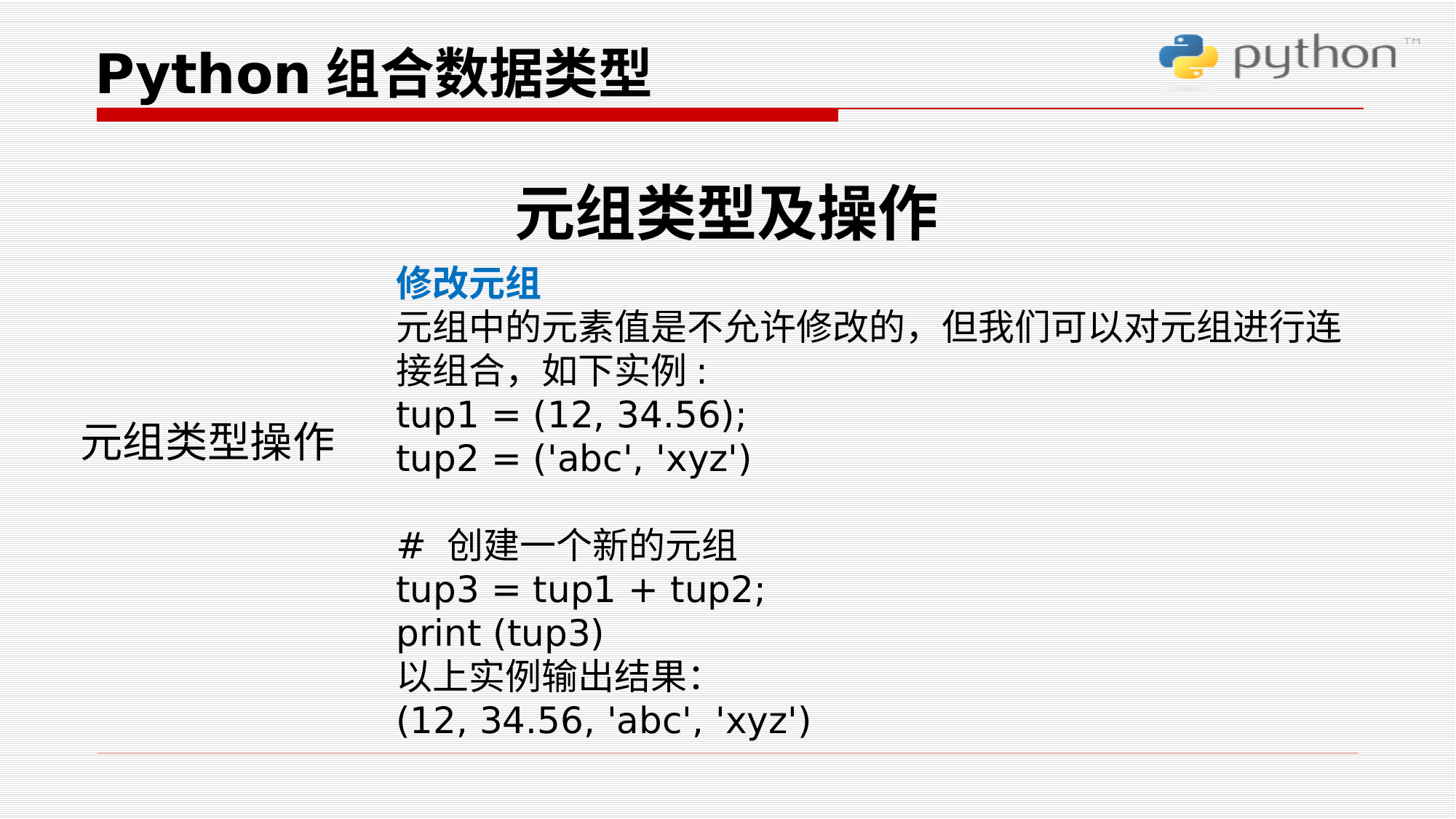

Python组合数据类型
元组类型及操作
修改元组
元组中的元素值是不允许修改的，但我们可以对元组进行连接组合，如下实例:
tup1 = (12, 34.56);
tup2 = ('abc', 'xyz')

# 创建一个新的元组
tup3 = tup1 + tup2;
print (tup3)
以上实例输出结果：
(12, 34.56, 'abc', 'xyz')
元组类型操作